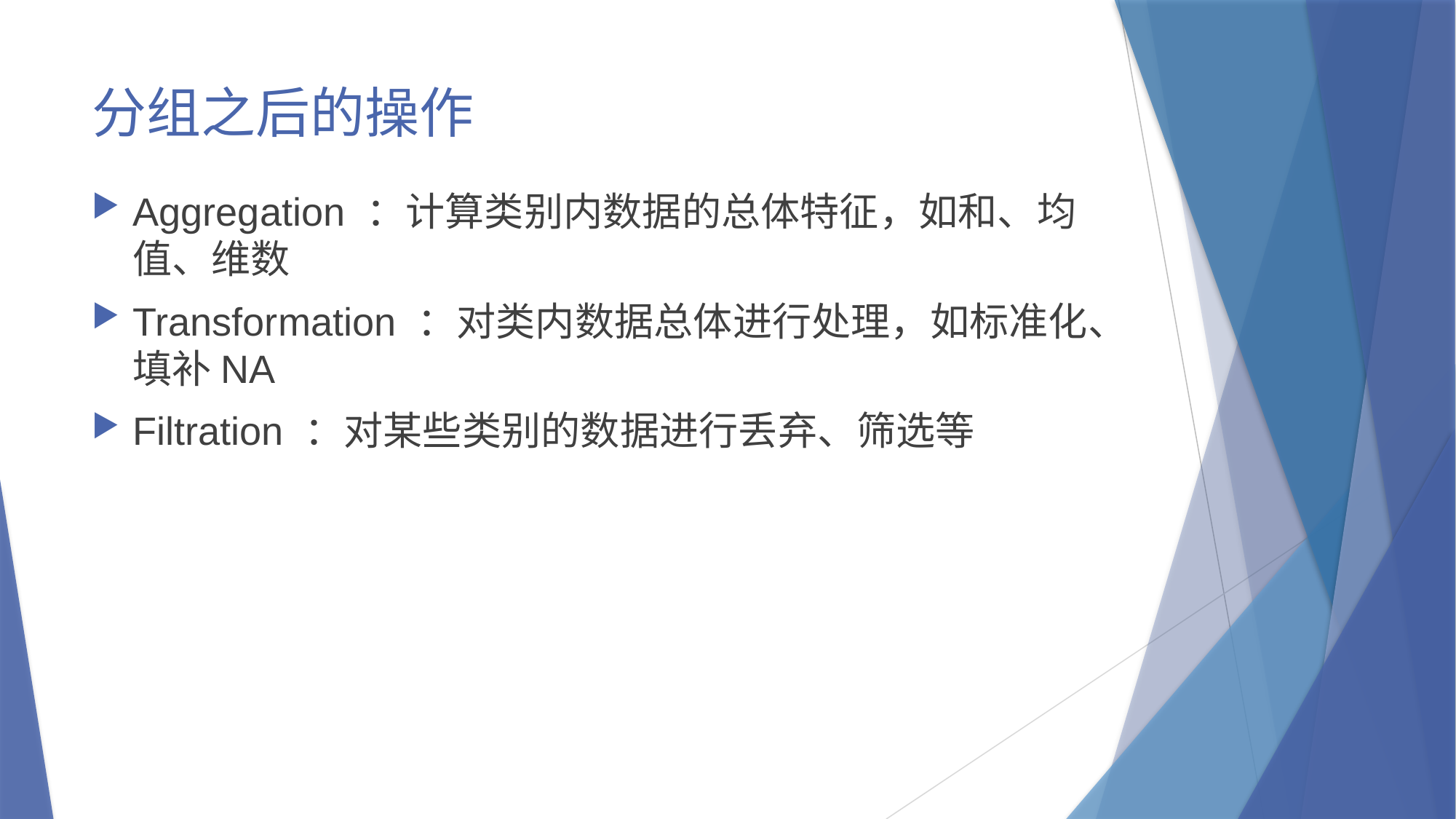

# 分组之后的操作
Aggregation ：计算类别内数据的总体特征，如和、均值、维数
Transformation ：对类内数据总体进行处理，如标准化、填补NA
Filtration ：对某些类别的数据进行丢弃、筛选等